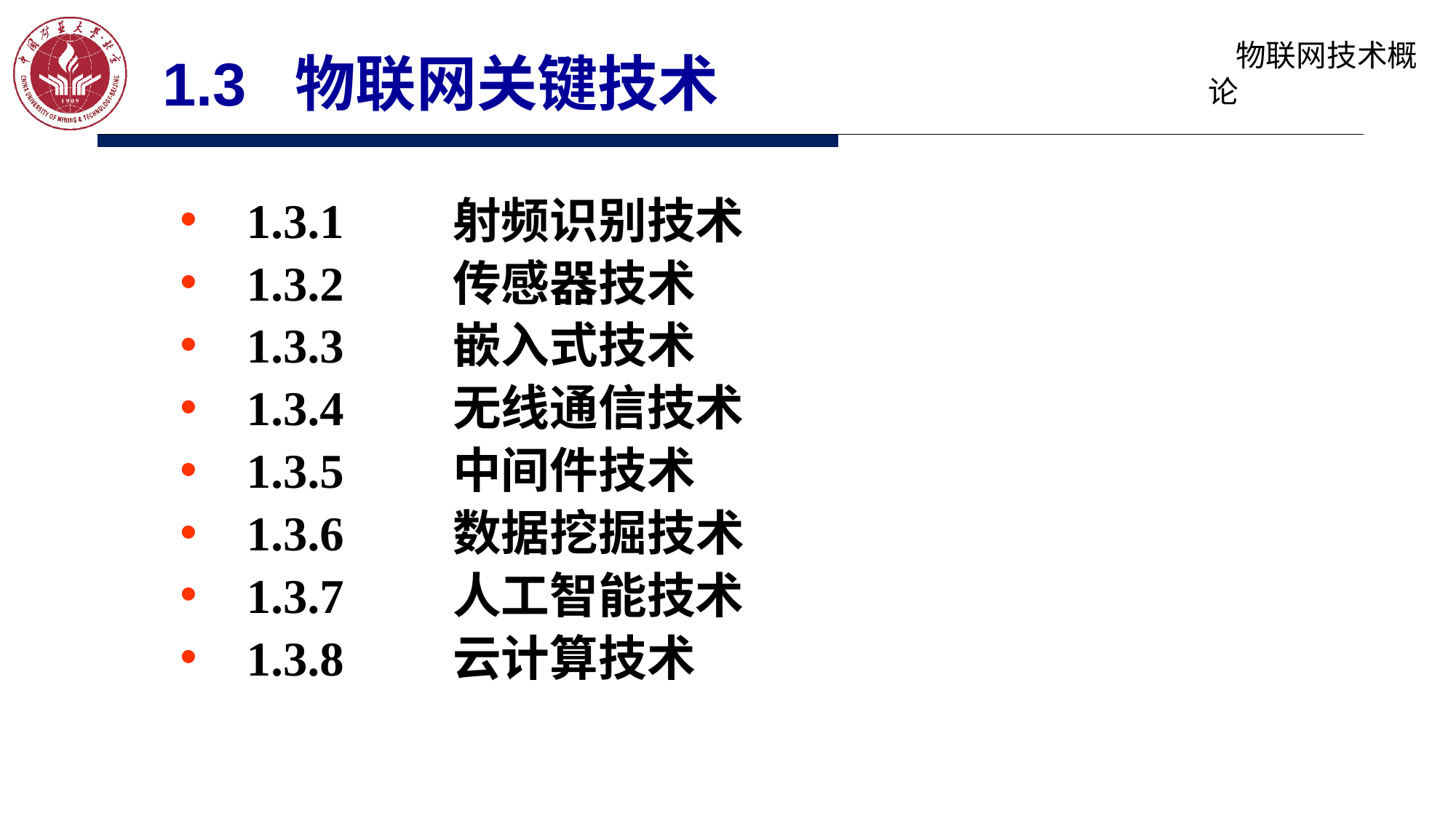

# 1.3  物联网关键技术
 1.3.1	射频识别技术
 1.3.2	传感器技术
 1.3.3	嵌入式技术
 1.3.4	无线通信技术
 1.3.5	中间件技术
 1.3.6	数据挖掘技术
 1.3.7	人工智能技术
 1.3.8	云计算技术